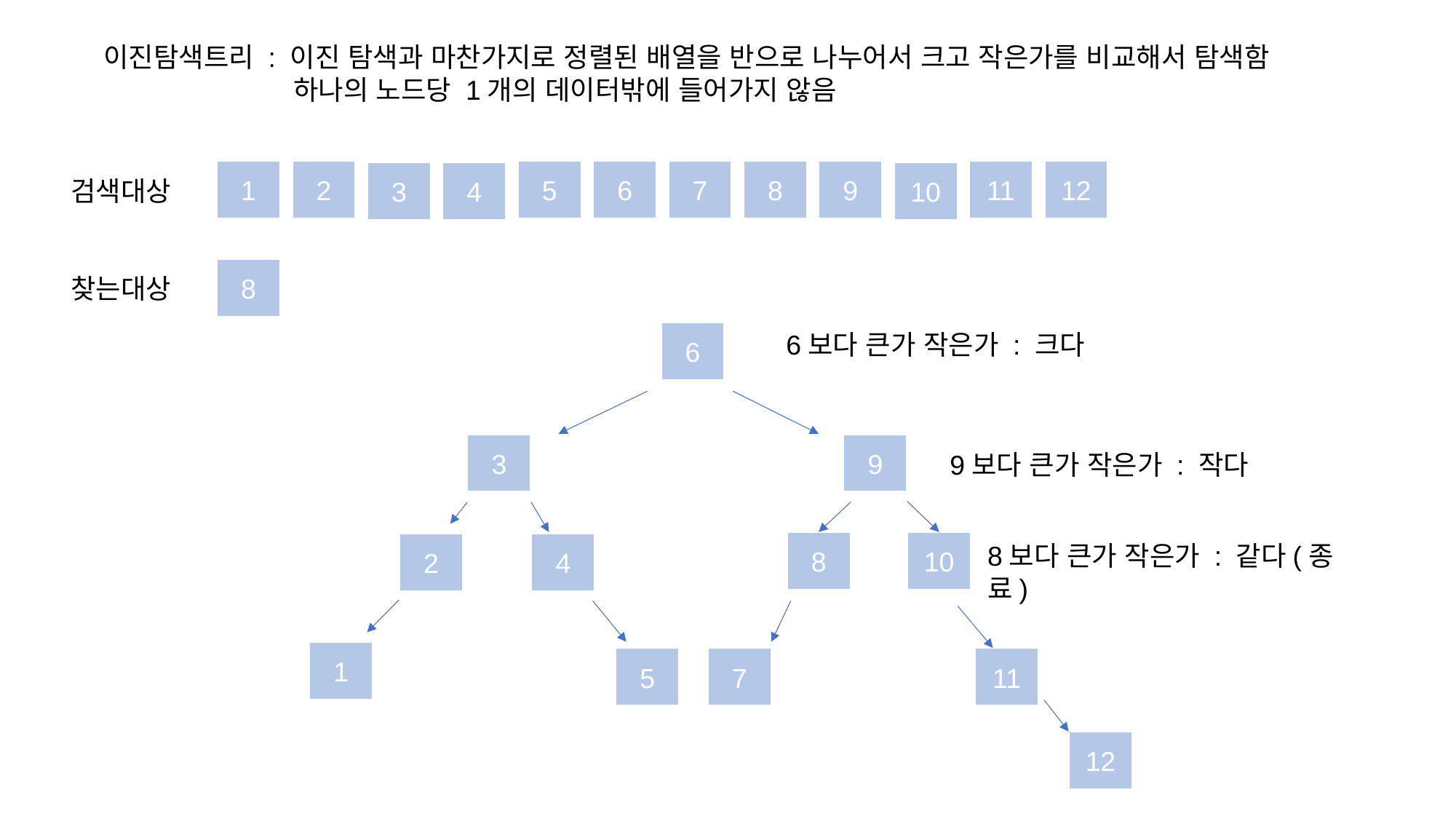

이진탐색트리 : 이진 탐색과 마찬가지로 정렬된 배열을 반으로 나누어서 크고 작은가를 비교해서 탐색함
                        하나의 노드당 1개의 데이터밖에 들어가지 않음
11
12
7
8
9
1
2
5
6
10
3
4
검색대상
8
찾는대상
6
6보다 큰가 작은가 : 크다
3
9
9보다 큰가 작은가 : 작다
8
10
2
4
8보다 큰가 작은가 : 같다(종료)
1
11
7
5
12